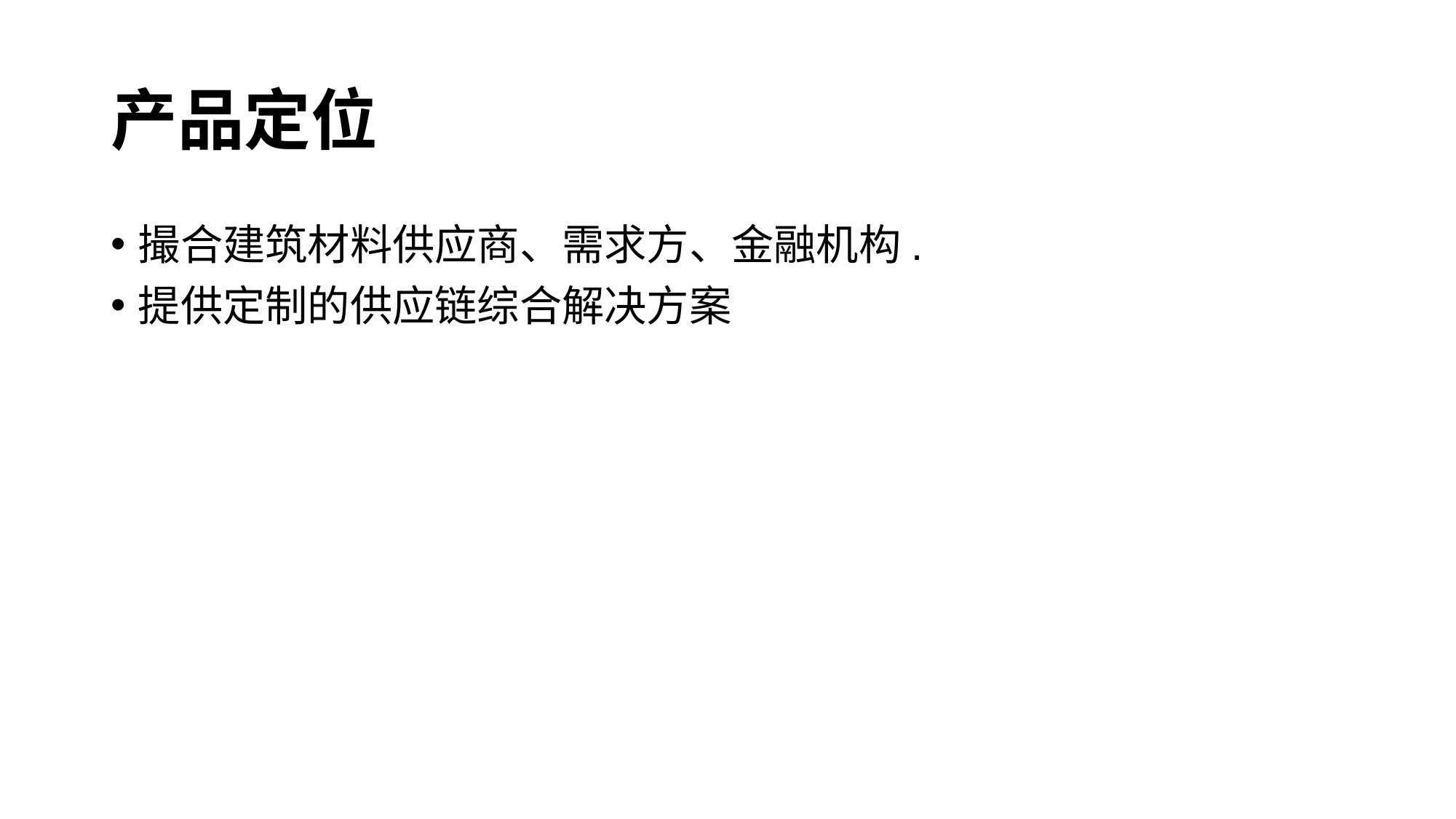

# 产品定位
撮合建筑材料供应商、需求方、金融机构.
提供定制的供应链综合解决方案